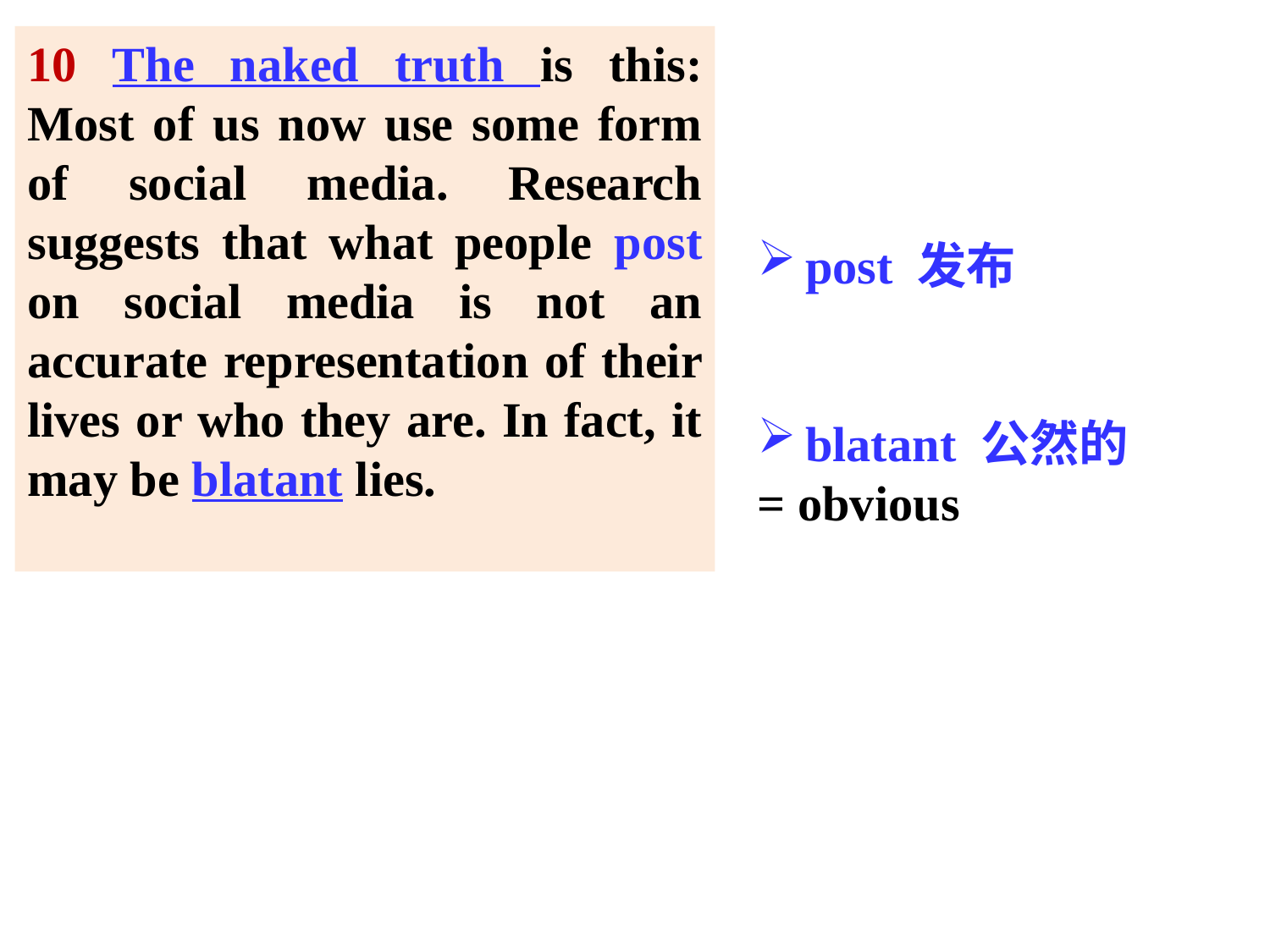

10 The naked truth is this: Most of us now use some form of social media. Research suggests that what people post on social media is not an accurate representation of their lives or who they are. In fact, it may be blatant lies.

post 发布

blatant 公然的
= obvious